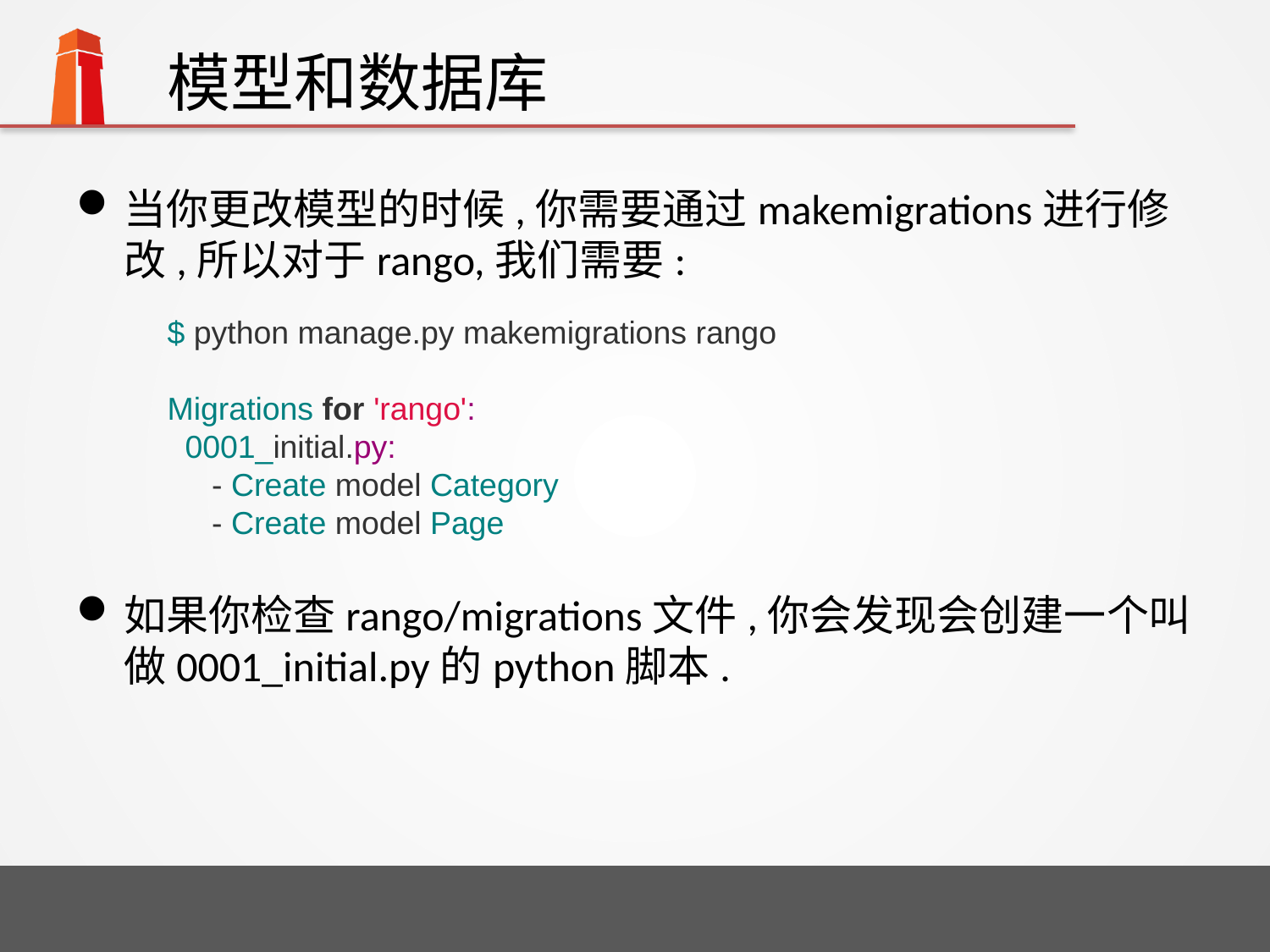

# 模型和数据库
当你更改模型的时候,你需要通过makemigrations进行修改,所以对于rango,我们需要:

如果你检查rango/migrations文件,你会发现会创建一个叫做0001_initial.py的python脚本.
$ python manage.py makemigrations rango

Migrations for 'rango':
  0001_initial.py:
     - Create model Category
     - Create model Page